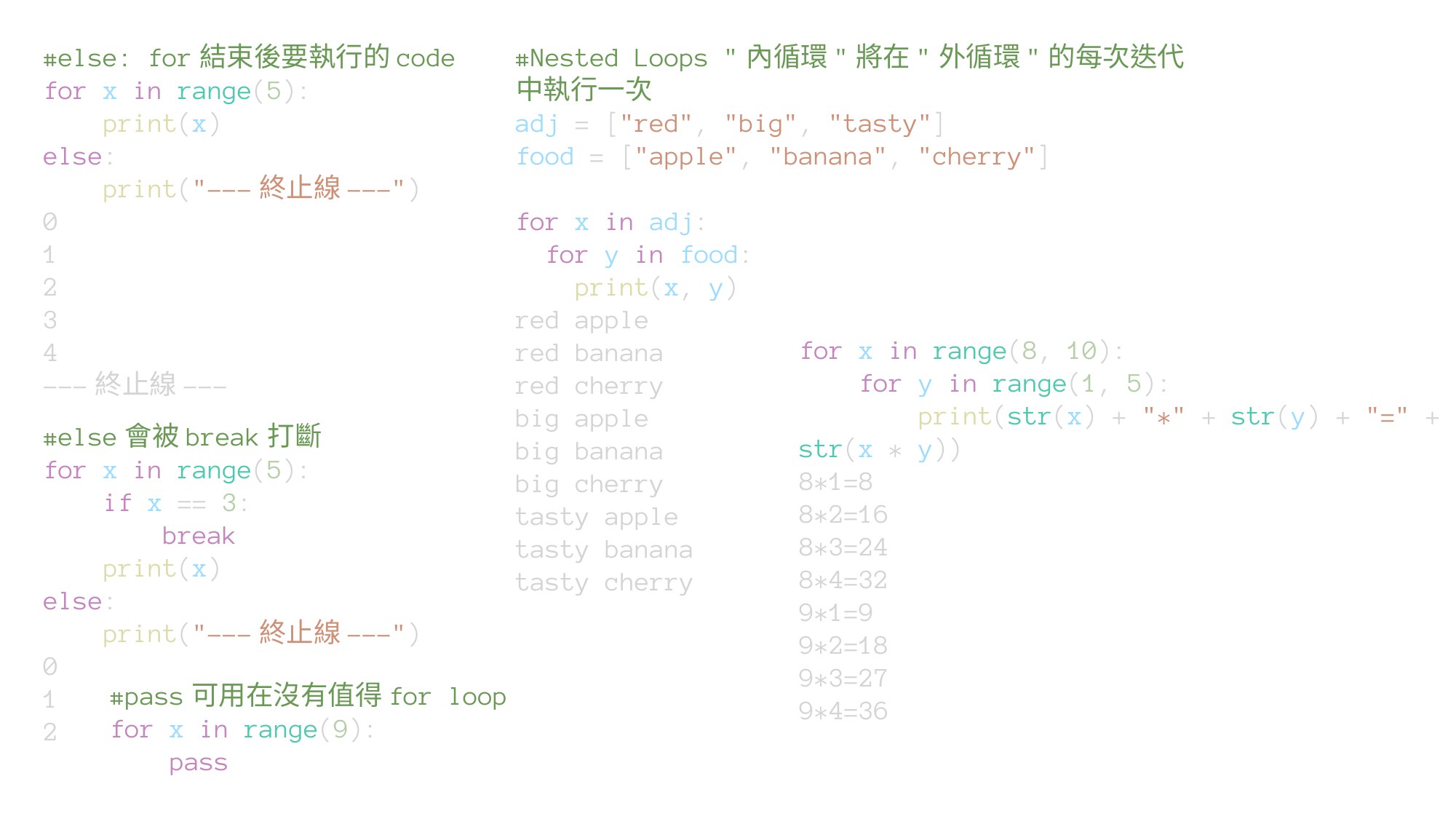

#else: for結束後要執行的code
for x in range(5):
    print(x)
else:
    print("---終止線---")
0
1
2
3
4
---終止線---
#Nested Loops "內循環"將在"外循環"的每次迭代中執行一次
adj = ["red", "big", "tasty"]
food = ["apple", "banana", "cherry"]
for x in adj:
  for y in food:
    print(x, y)
red apple
red banana
red cherry
big apple
big banana
big cherry
tasty apple
tasty banana
tasty cherry
for x in range(8, 10):
    for y in range(1, 5):
        print(str(x) + "*" + str(y) + "=" + str(x * y))
8*1=8
8*2=16
8*3=24
8*4=32
9*1=9
9*2=18
9*3=27
9*4=36
#else會被break打斷
for x in range(5):
    if x == 3:
        break
    print(x)
else:
    print("---終止線---")
0
1
2
#pass可用在沒有值得for loop
for x in range(9):
    pass